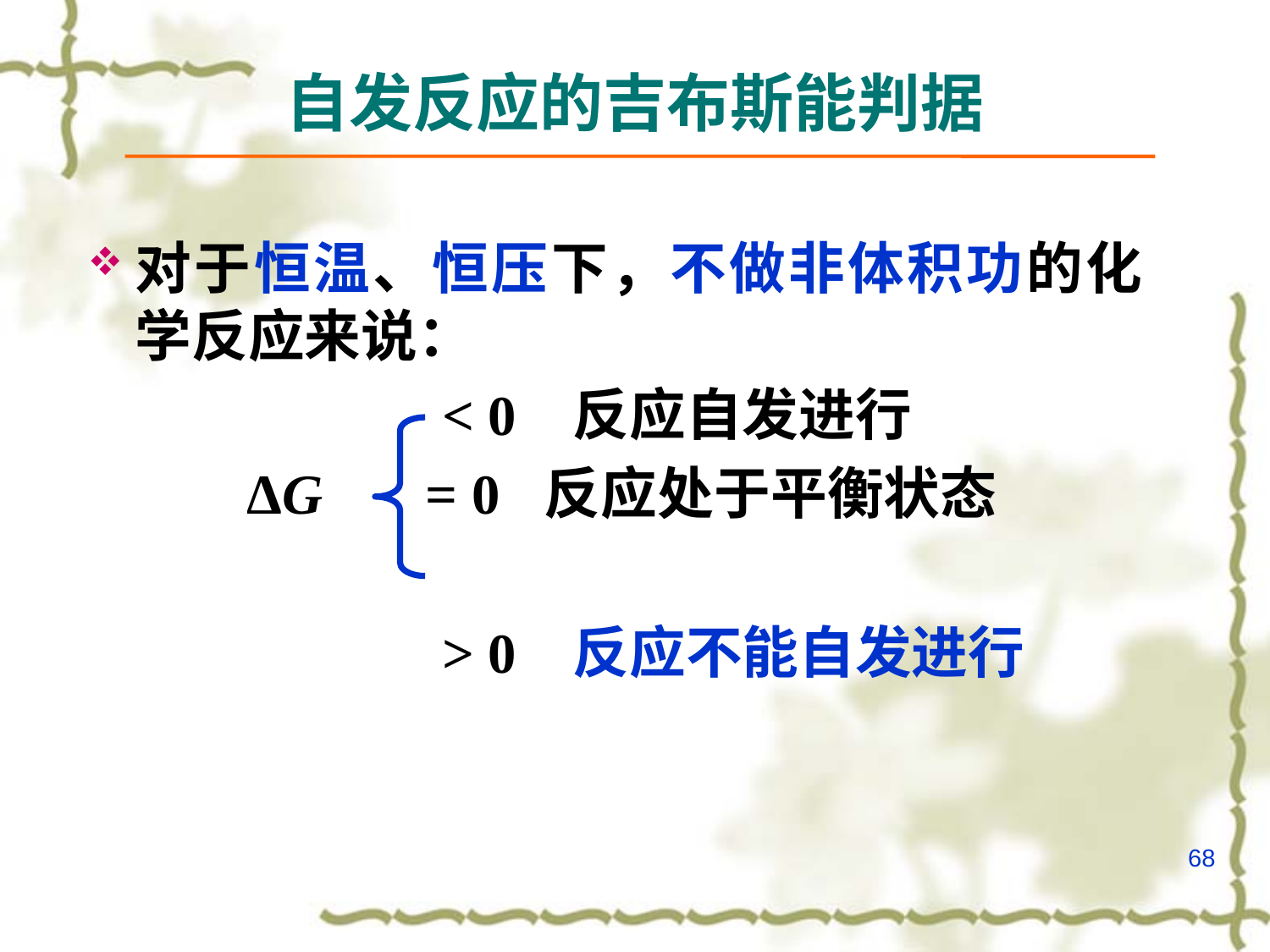

# 自发反应的吉布斯能判据

对于恒温、恒压下，不做非体积功的化学反应来说：
                         < 0   反应自发进行
           ΔG            = 0  反应处于平衡状态
                         > 0   反应不能自发进行

68